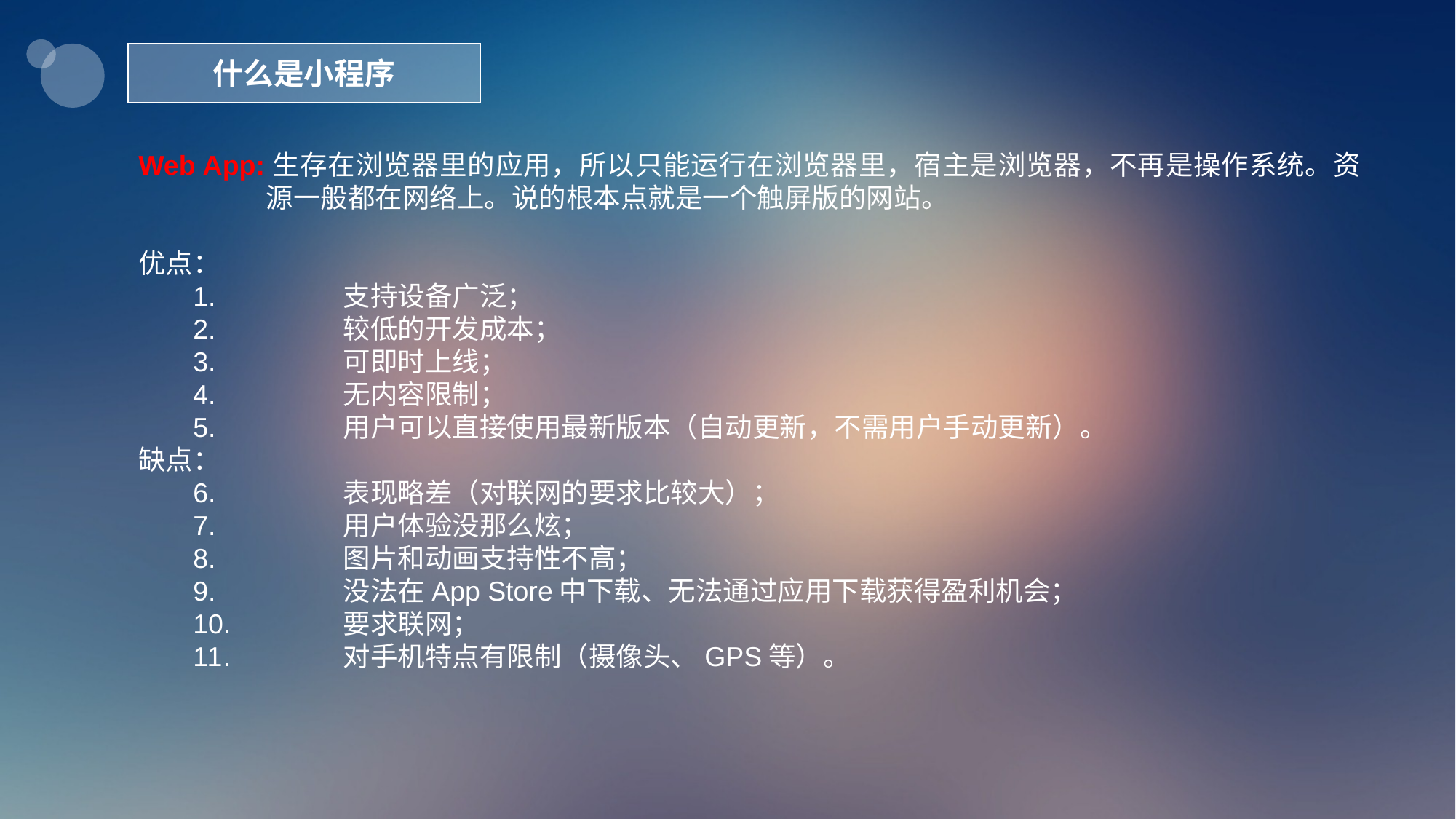

什么是小程序

Web App:生存在浏览器里的应用，所以只能运行在浏览器里，宿主是浏览器，不再是操作系统。资		   源一般都在网络上。说的根本点就是一个触屏版的网站。

优点：
	支持设备广泛；
	较低的开发成本；
	可即时上线；
	无内容限制；
	用户可以直接使用最新版本（自动更新，不需用户手动更新）。
缺点：
	表现略差（对联网的要求比较大）；
	用户体验没那么炫；
	图片和动画支持性不高；
	没法在App Store中下载、无法通过应用下载获得盈利机会；
	要求联网；
	对手机特点有限制（摄像头、GPS等）。